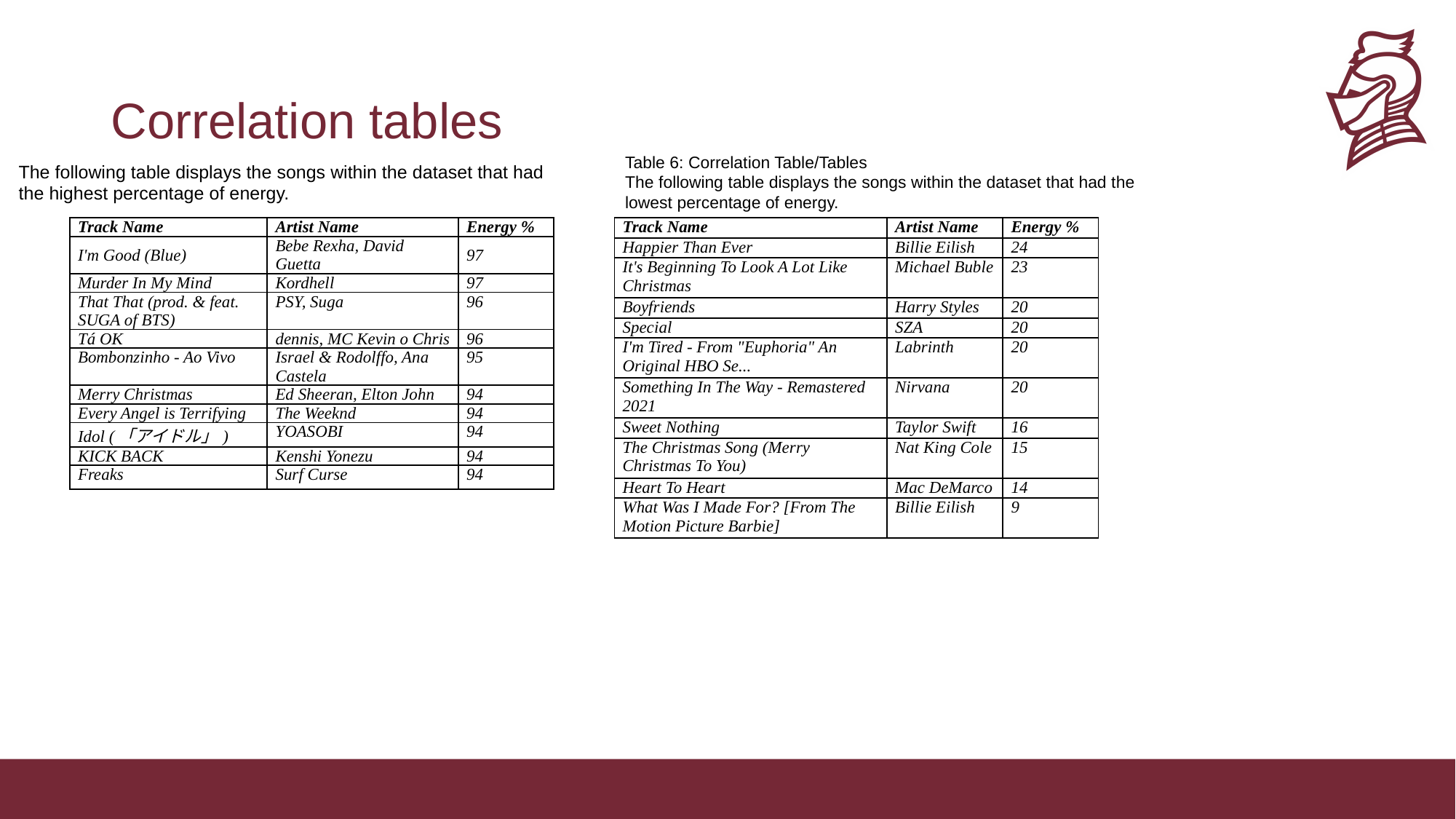

# Correlation tables
Table 6: Correlation Table/Tables
The following table displays the songs within the dataset that had the lowest percentage of energy.
The following table displays the songs within the dataset that had the highest percentage of energy.
| Track Name | Artist Name | Energy % |
| --- | --- | --- |
| I'm Good (Blue) | Bebe Rexha, David Guetta | 97 |
| Murder In My Mind | Kordhell | 97 |
| That That (prod. & feat. SUGA of BTS) | PSY, Suga | 96 |
| Tá OK | dennis, MC Kevin o Chris | 96 |
| Bombonzinho - Ao Vivo | Israel & Rodolffo, Ana Castela | 95 |
| Merry Christmas | Ed Sheeran, Elton John | 94 |
| Every Angel is Terrifying | The Weeknd | 94 |
| Idol (「アイドル」) | YOASOBI | 94 |
| KICK BACK | Kenshi Yonezu | 94 |
| Freaks | Surf Curse | 94 |
| Track Name | Artist Name | Energy % |
| --- | --- | --- |
| Happier Than Ever | Billie Eilish | 24 |
| It's Beginning To Look A Lot Like Christmas | Michael Buble | 23 |
| Boyfriends | Harry Styles | 20 |
| Special | SZA | 20 |
| I'm Tired - From "Euphoria" An Original HBO Se... | Labrinth | 20 |
| Something In The Way - Remastered 2021 | Nirvana | 20 |
| Sweet Nothing | Taylor Swift | 16 |
| The Christmas Song (Merry Christmas To You) | Nat King Cole | 15 |
| Heart To Heart | Mac DeMarco | 14 |
| What Was I Made For? [From The Motion Picture Barbie] | Billie Eilish | 9 |